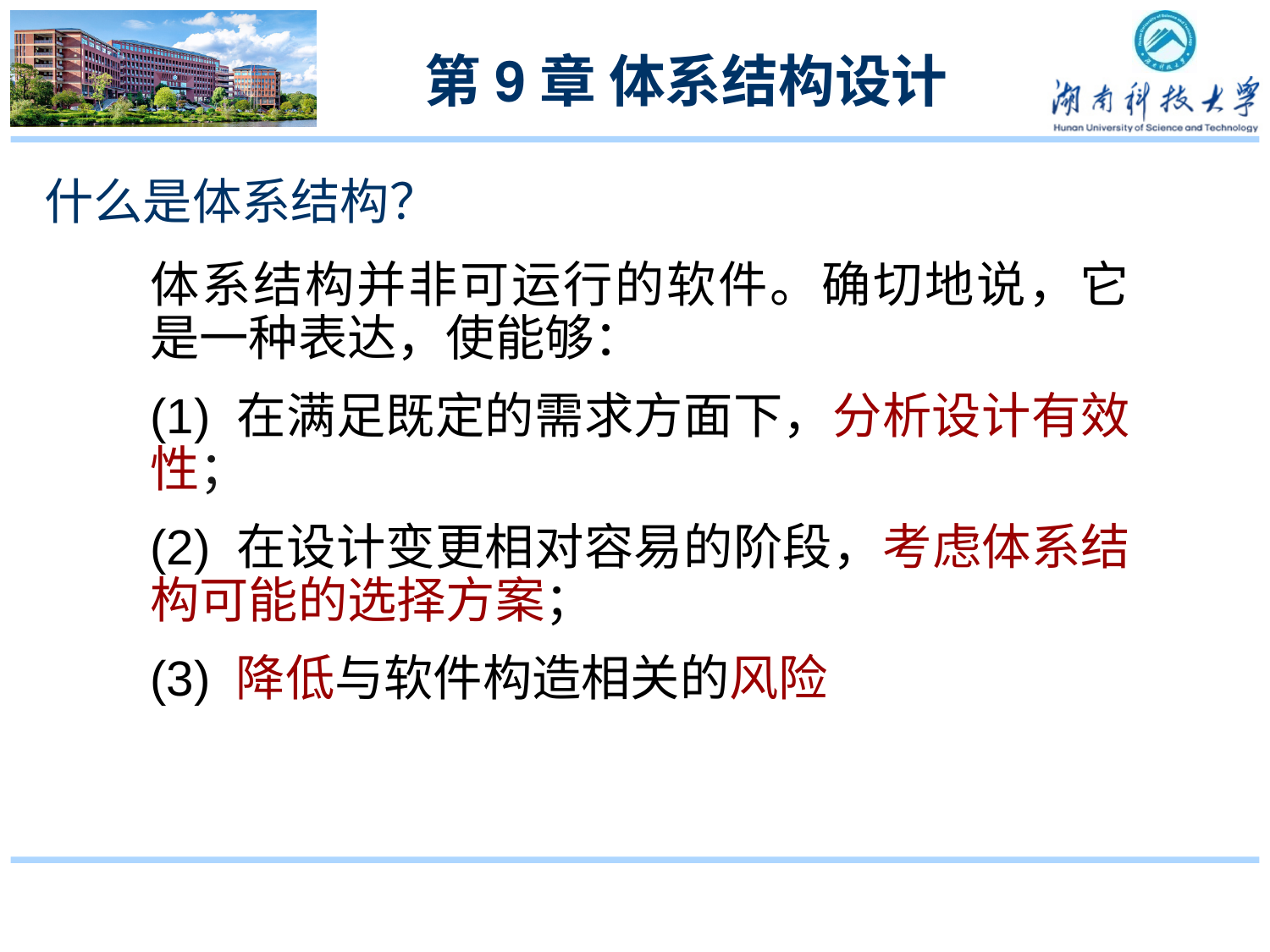

第9章 体系结构设计
# 什么是体系结构？
体系结构并非可运行的软件。确切地说，它是一种表达，使能够：
(1) 在满足既定的需求方面下，分析设计有效性；
(2) 在设计变更相对容易的阶段，考虑体系结构可能的选择方案；
(3) 降低与软件构造相关的风险
1